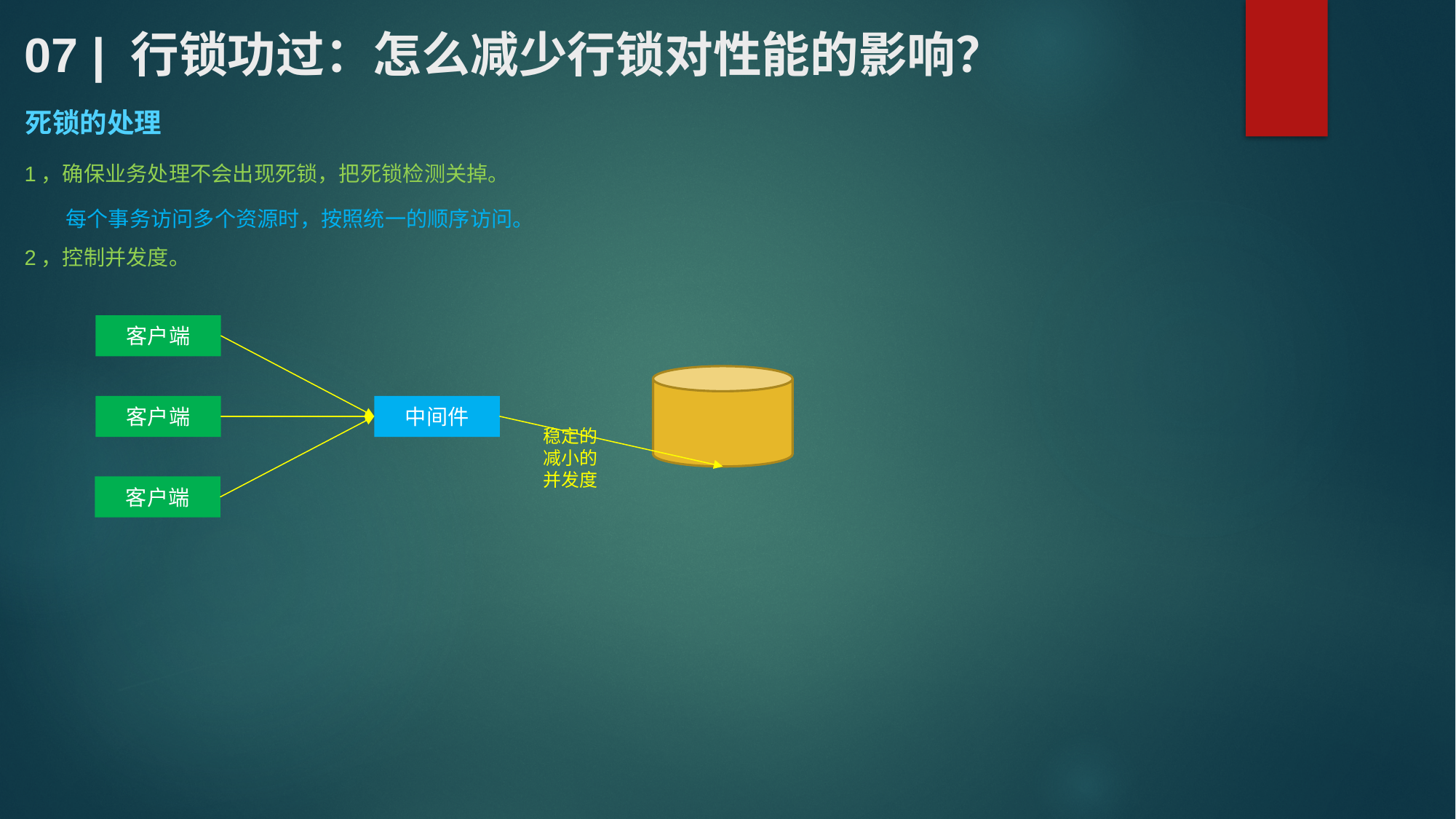

# 07 | 行锁功过：怎么减少行锁对性能的影响？
死锁的处理
1，确保业务处理不会出现死锁，把死锁检测关掉。
每个事务访问多个资源时，按照统一的顺序访问。
2，控制并发度。
客户端

客户端
中间件
稳定的
减小的
并发度
客户端